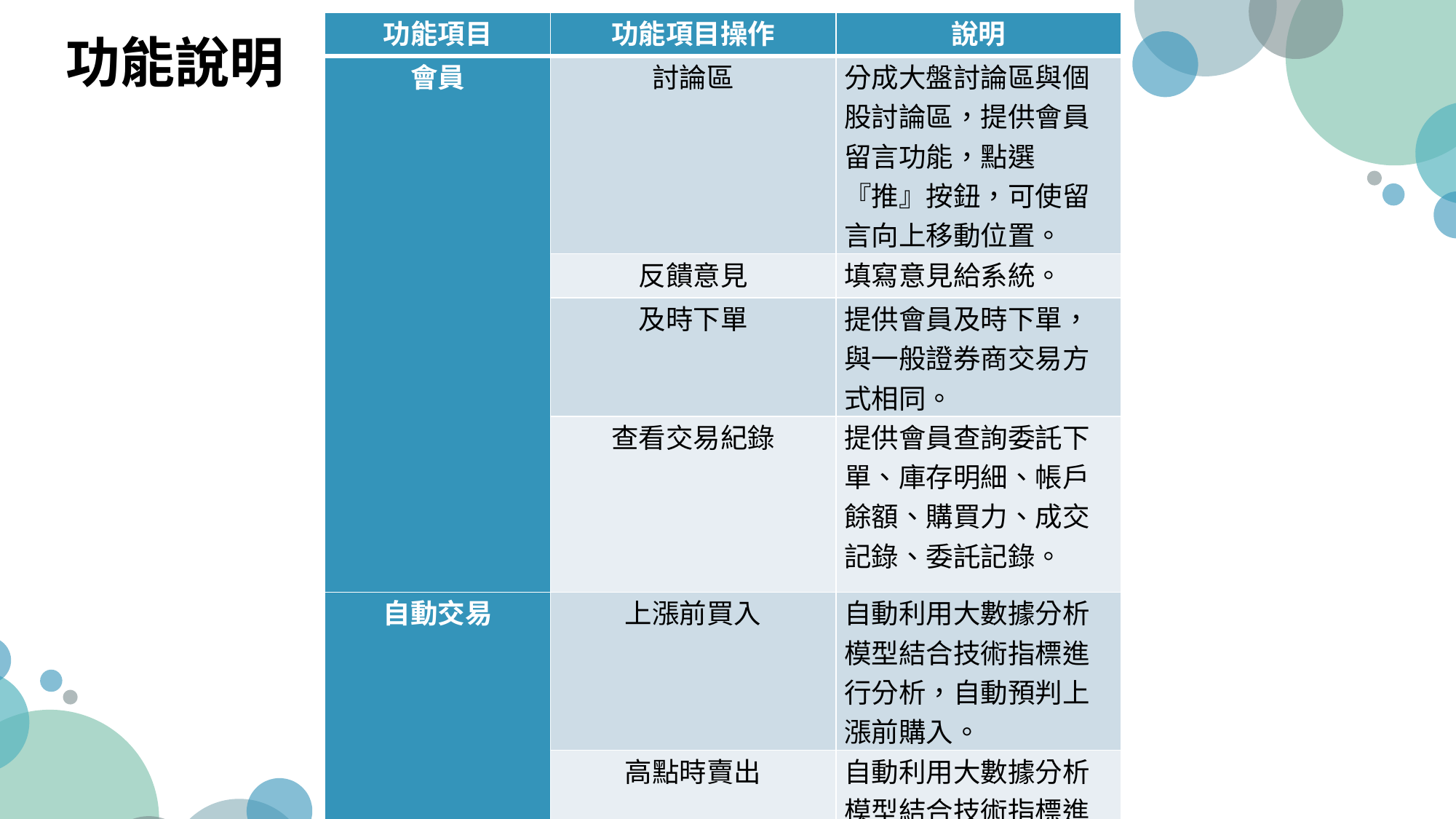

| 功能項目 | 功能項目操作 | 說明 |
| --- | --- | --- |
| 會員 | 討論區 | 分成大盤討論區與個股討論區，提供會員留言功能，點選『推』按鈕，可使留言向上移動位置。 |
|  | 反饋意見 | 填寫意見給系統。 |
|  | 及時下單 | 提供會員及時下單，與一般證券商交易方式相同。 |
|  | 查看交易紀錄 | 提供會員查詢委託下單、庫存明細、帳戶餘額、購買力、成交記錄、委託記錄。 |
| 自動交易 | 上漲前買入 | 自動利用大數據分析模型結合技術指標進行分析，自動預判上漲前購入。 |
|  | 高點時賣出 | 自動利用大數據分析模型結合技術指標進行分析，自動預判下跌前售出。 |
功能說明